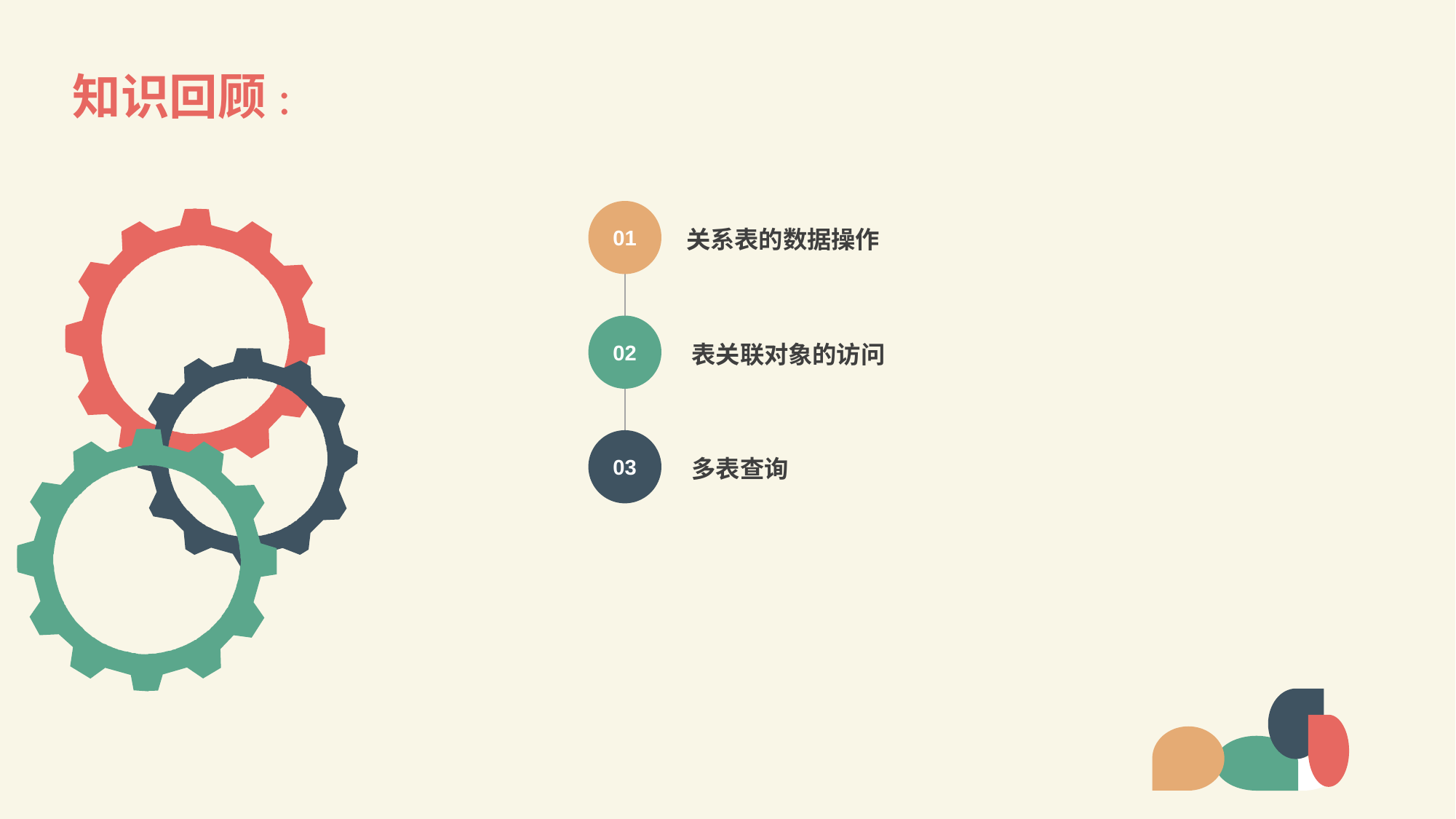

# 知识回顾:

01

关系表的数据操作

02
表关联对象的访问

03
多表查询

LOREM